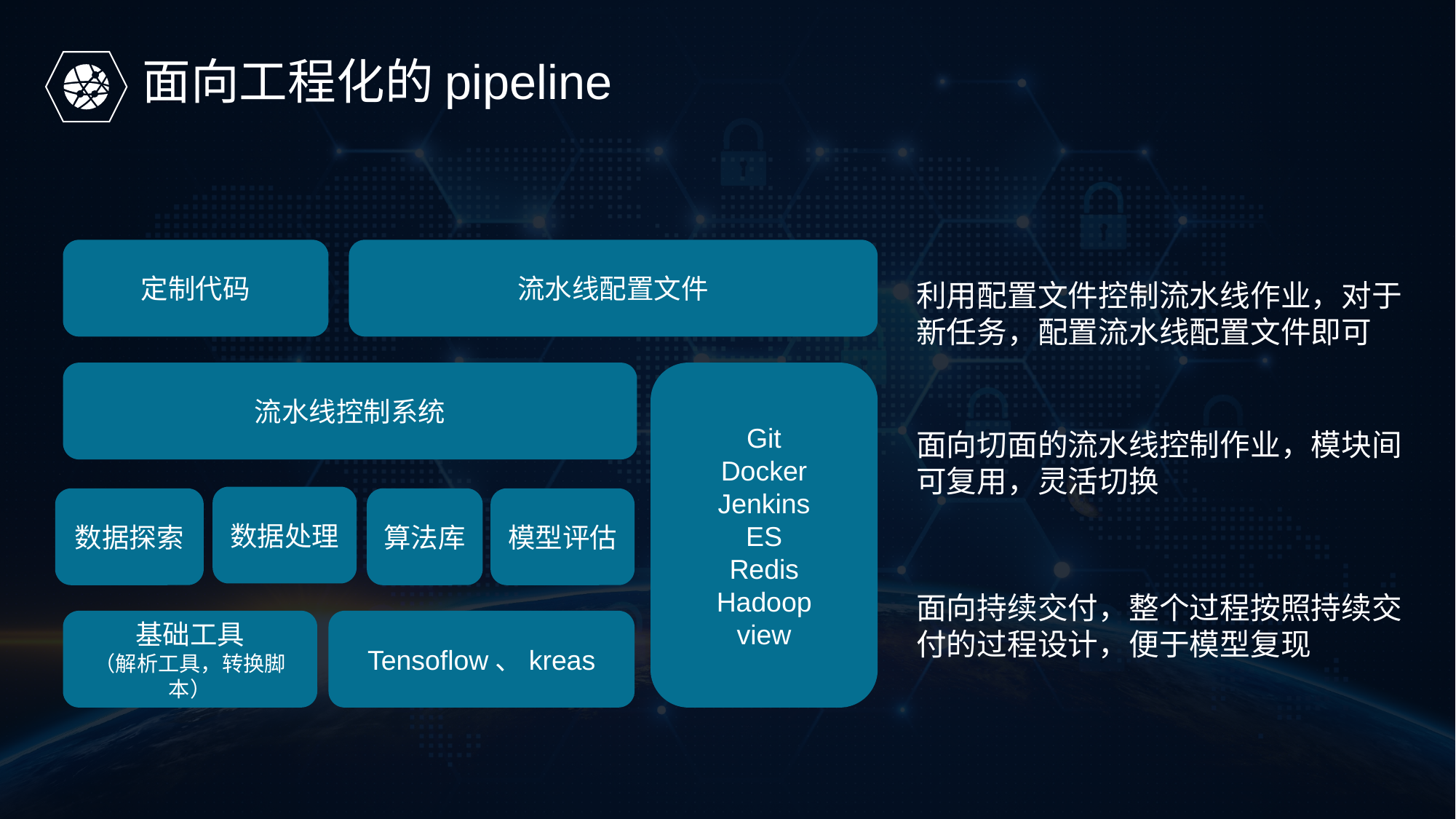

面向工程化的pipeline

定制代码
流水线配置文件
利用配置文件控制流水线作业，对于新任务，配置流水线配置文件即可
Git
Docker
Jenkins
ES
Redis
Hadoop
view
流水线控制系统
面向切面的流水线控制作业，模块间可复用，灵活切换
数据处理
数据探索
算法库
模型评估
面向持续交付，整个过程按照持续交付的过程设计，便于模型复现
Tensoflow、kreas
基础工具
（解析工具，转换脚本）